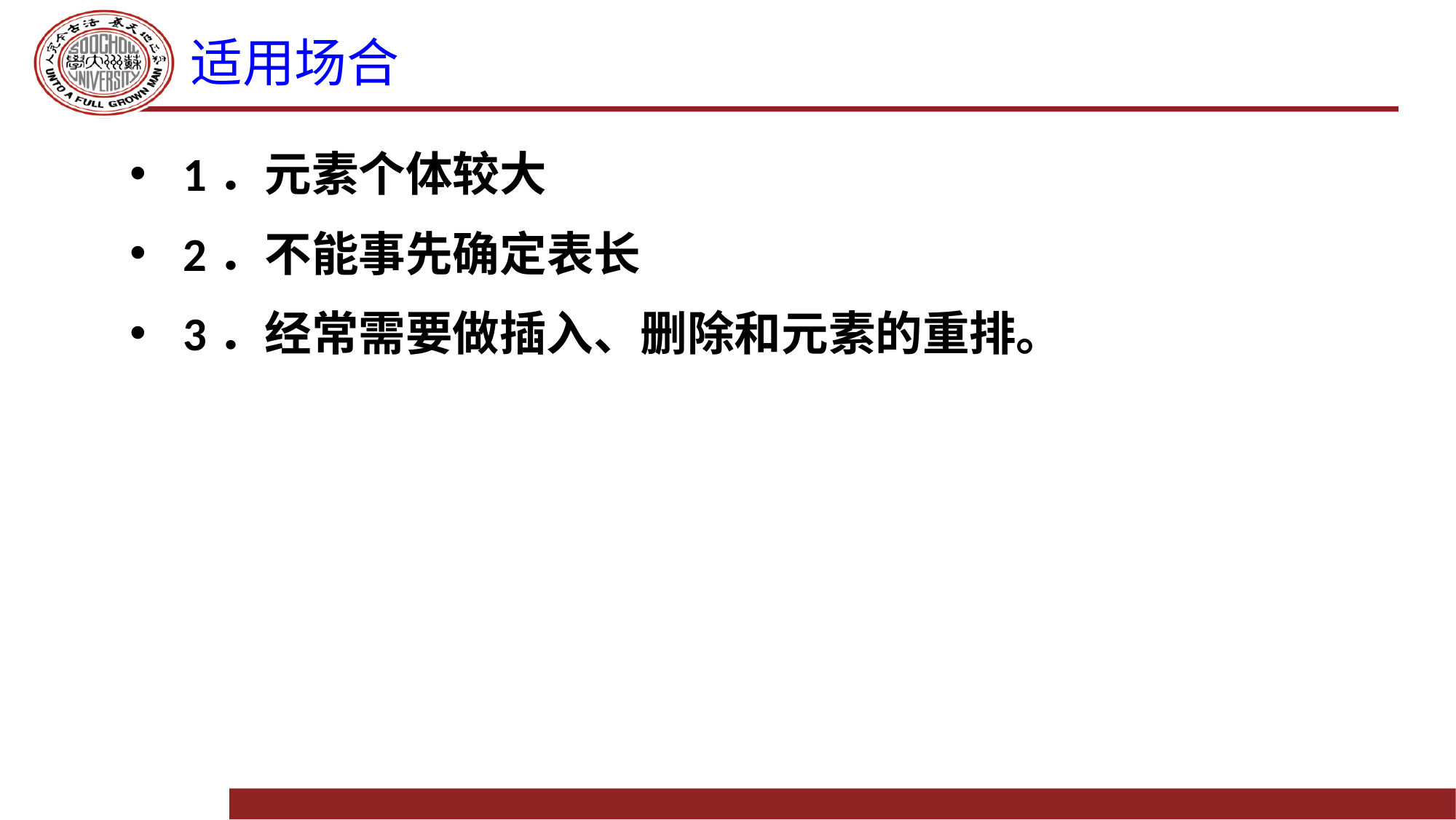

# 适用场合
1．元素个体较大
2．不能事先确定表长
3．经常需要做插入、删除和元素的重排。